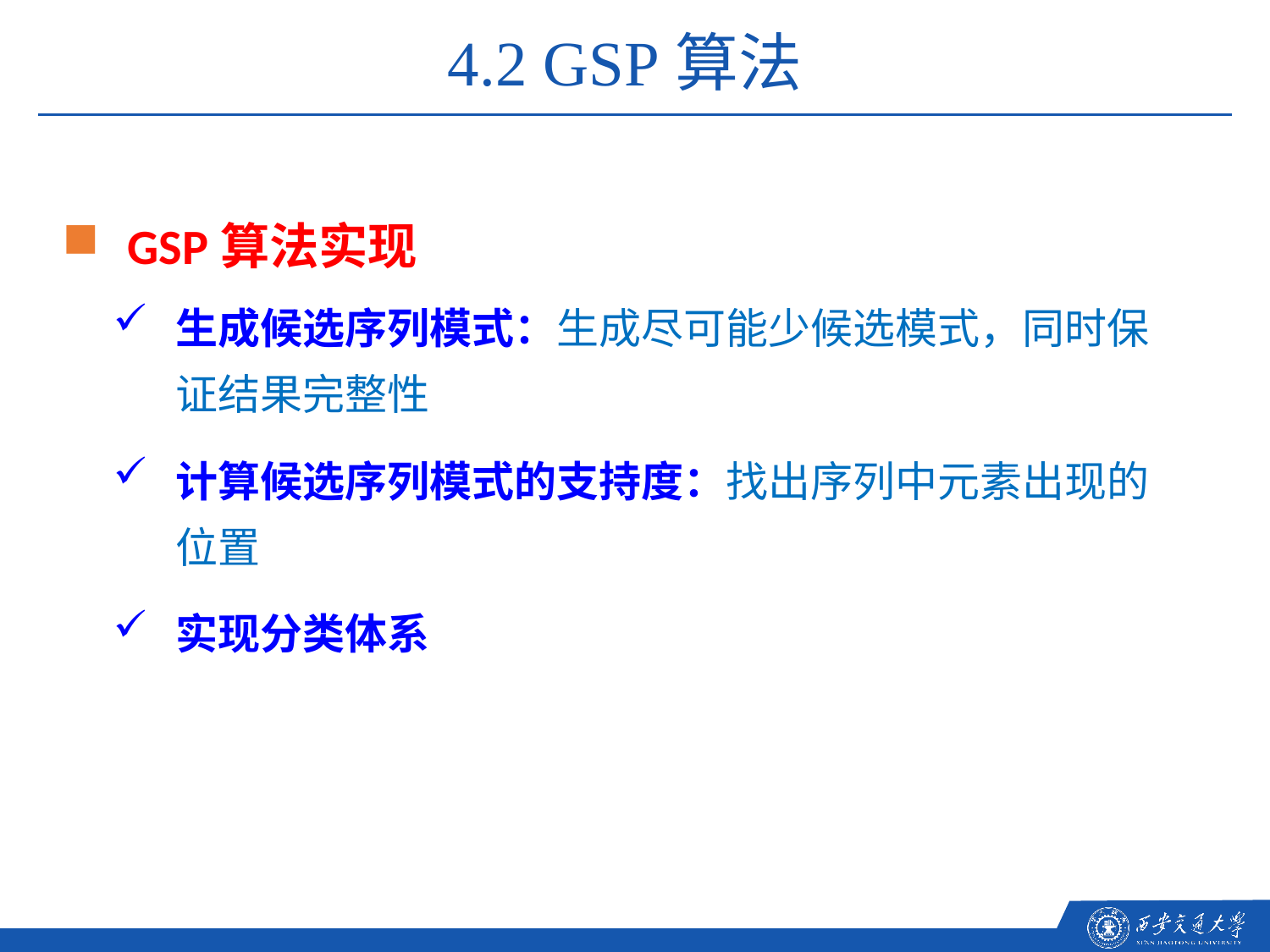

4.2 GSP算法
GSP算法实现
生成候选序列模式：生成尽可能少候选模式，同时保证结果完整性
计算候选序列模式的支持度：找出序列中元素出现的位置
实现分类体系